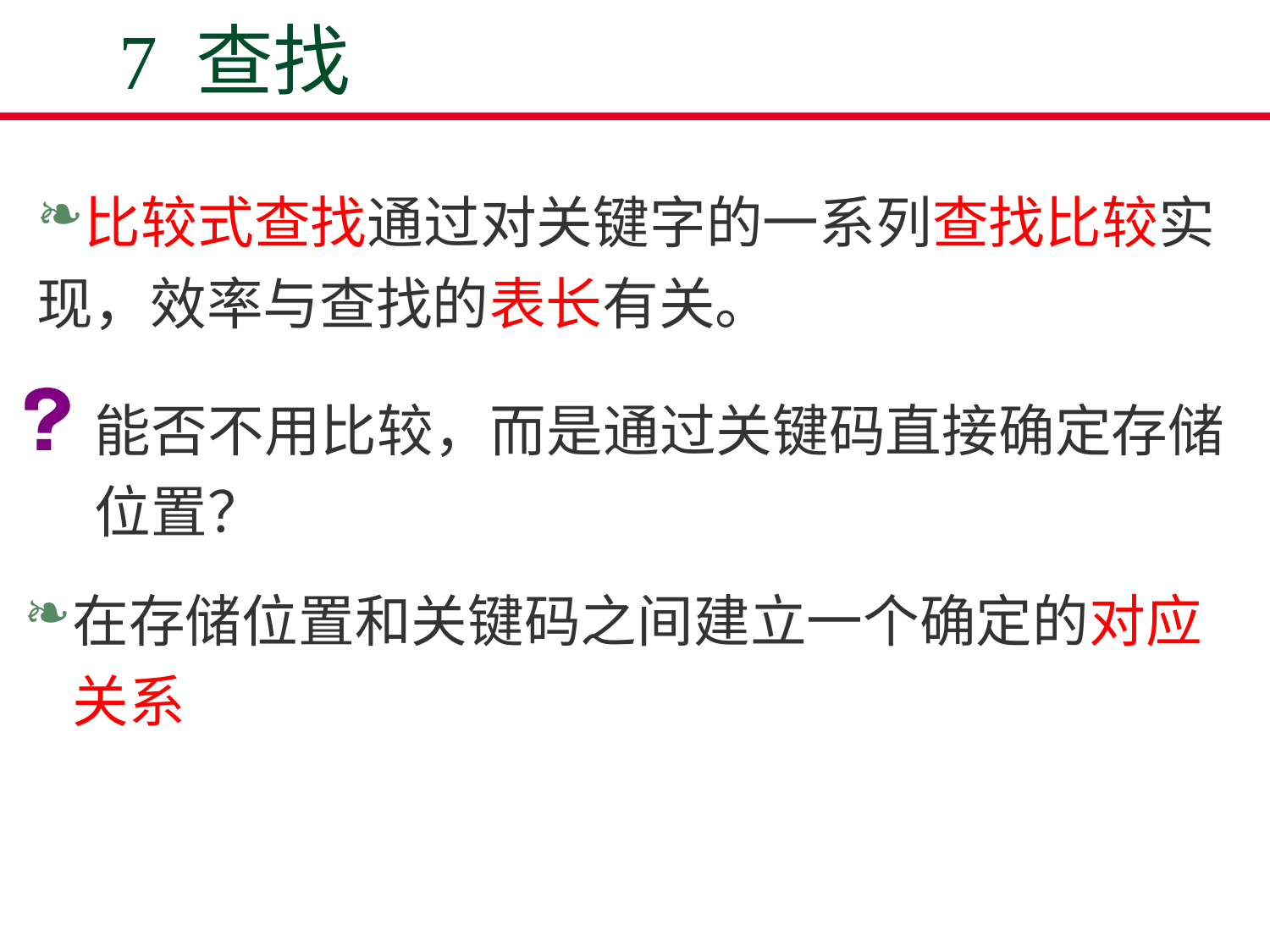

# 7 查找
比较式查找通过对关键字的一系列查找比较实现，效率与查找的表长有关。
能否不用比较，而是通过关键码直接确定存储位置？

在存储位置和关键码之间建立一个确定的对应关系